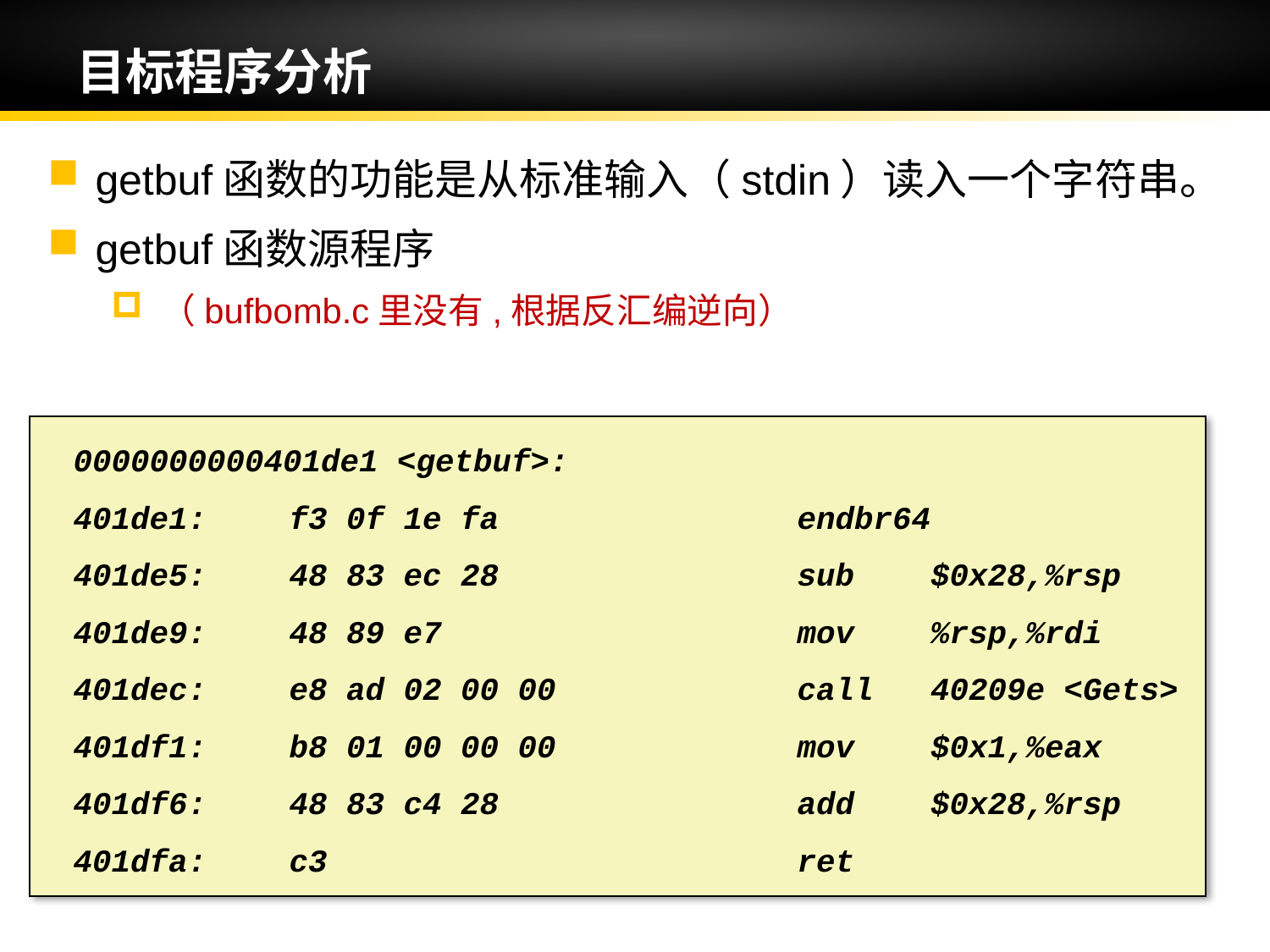

# 目标程序分析
getbuf函数的功能是从标准输入（stdin）读入一个字符串。
getbuf函数源程序
（bufbomb.c里没有,根据反汇编逆向）

  0000000000401de1 <getbuf>:
  401de1:	f3 0f 1e fa          	endbr64
  401de5:	48 83 ec 28          	sub    $0x28,%rsp
  401de9:	48 89 e7             	mov    %rsp,%rdi
  401dec:	e8 ad 02 00 00       	call   40209e <Gets>
  401df1:	b8 01 00 00 00       	mov    $0x1,%eax
  401df6:	48 83 c4 28          	add    $0x28,%rsp
  401dfa:	c3                   	ret
 -1-